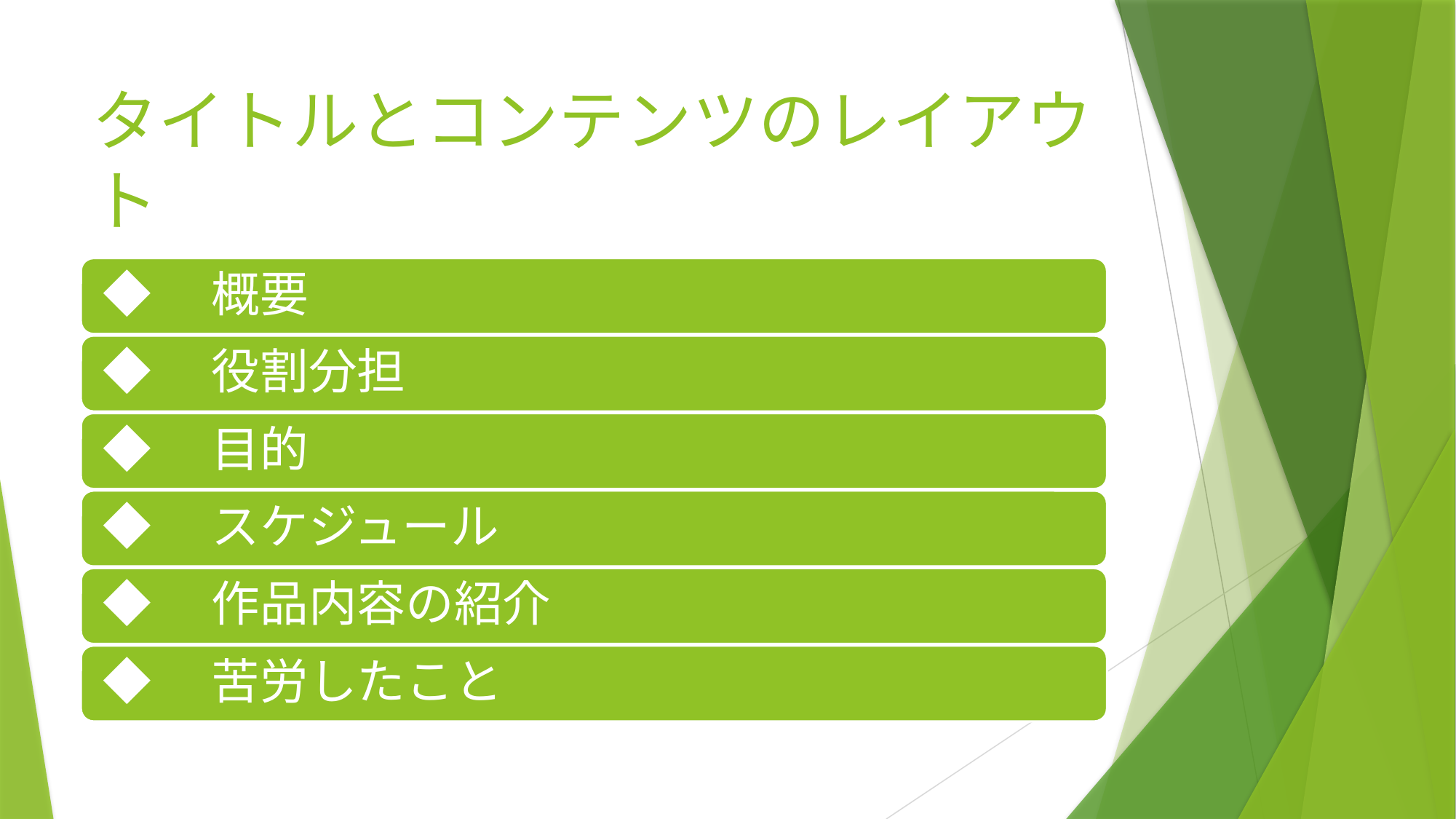

# タイトルとコンテンツのレイアウト
◆　概要
◆　役割分担
◆　目的
◆　スケジュール
◆　作品内容の紹介
◆　苦労したこと